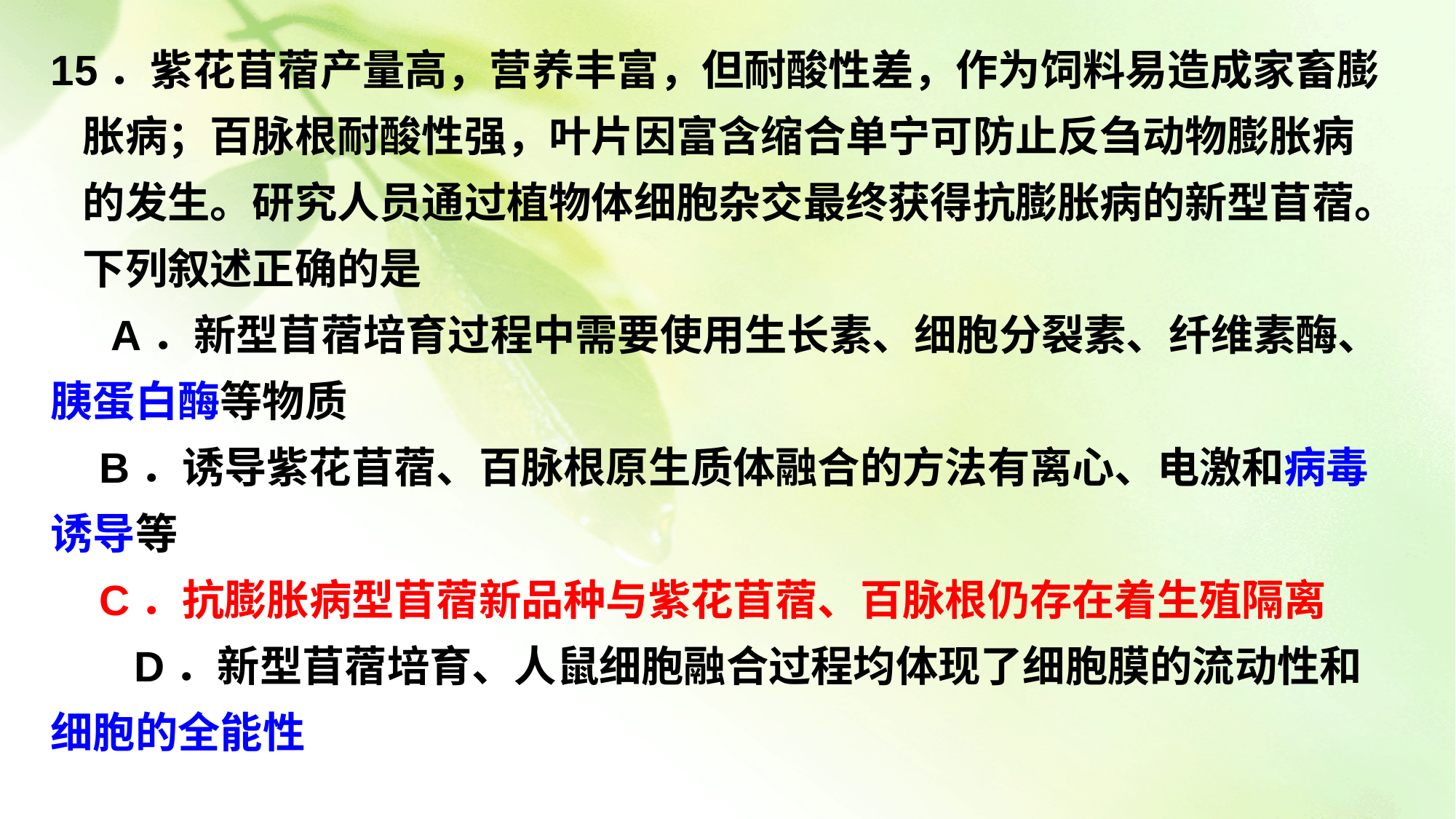

15．紫花苜蓿产量高，营养丰富，但耐酸性差，作为饲料易造成家畜膨胀病；百脉根耐酸性强，叶片因富含缩合单宁可防止反刍动物膨胀病的发生。研究人员通过植物体细胞杂交最终获得抗膨胀病的新型苜蓿。下列叙述正确的是
  A．新型苜蓿培育过程中需要使用生长素、细胞分裂素、纤维素酶、胰蛋白酶等物质
 B．诱导紫花苜蓿、百脉根原生质体融合的方法有离心、电激和病毒诱导等
 C．抗膨胀病型苜蓿新品种与紫花苜蓿、百脉根仍存在着生殖隔离
    D．新型苜蓿培育、人鼠细胞融合过程均体现了细胞膜的流动性和细胞的全能性